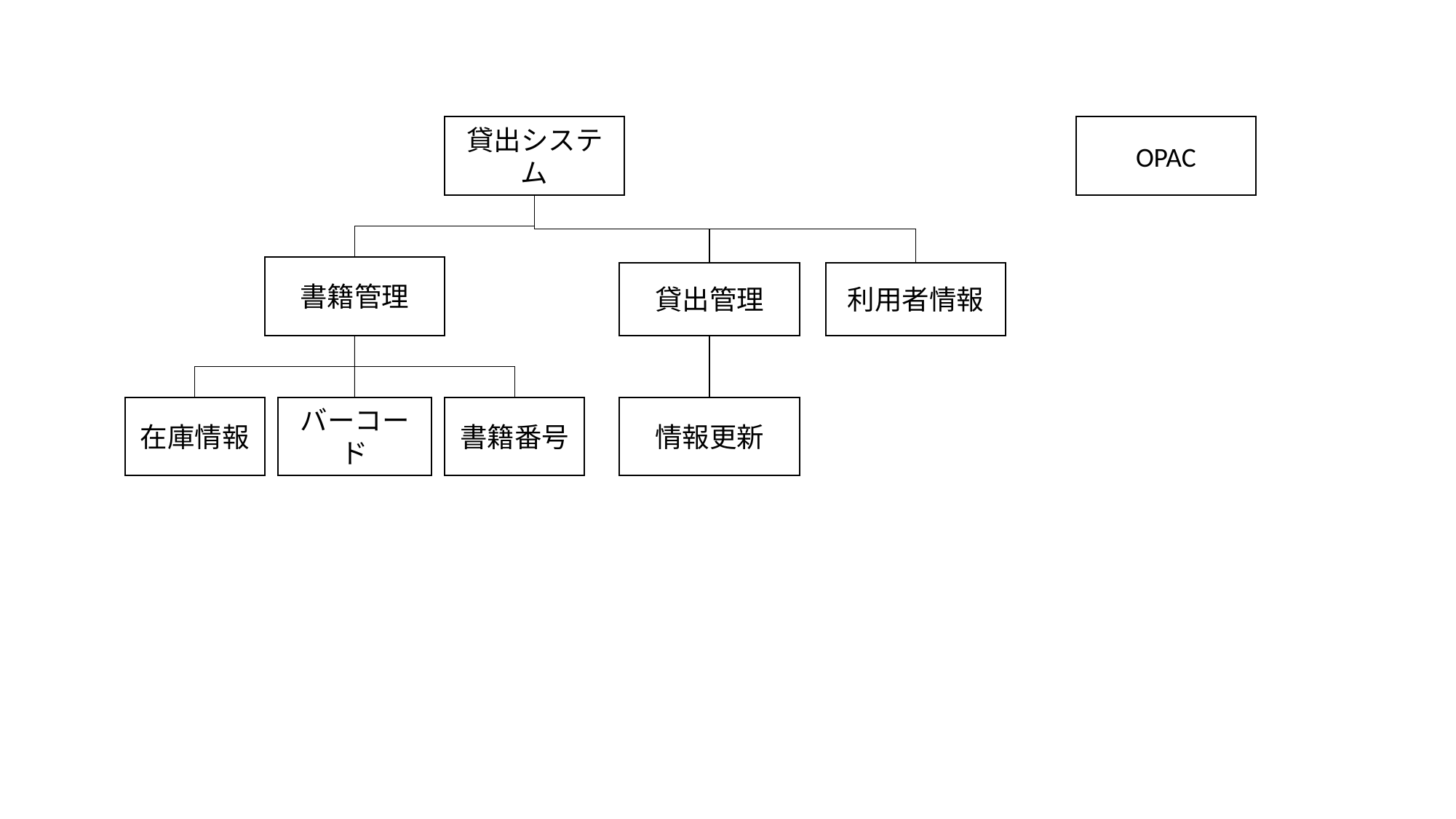

OPAC
貸出システム
書籍管理
貸出管理
利用者情報
在庫情報
書籍番号
情報更新
バーコード